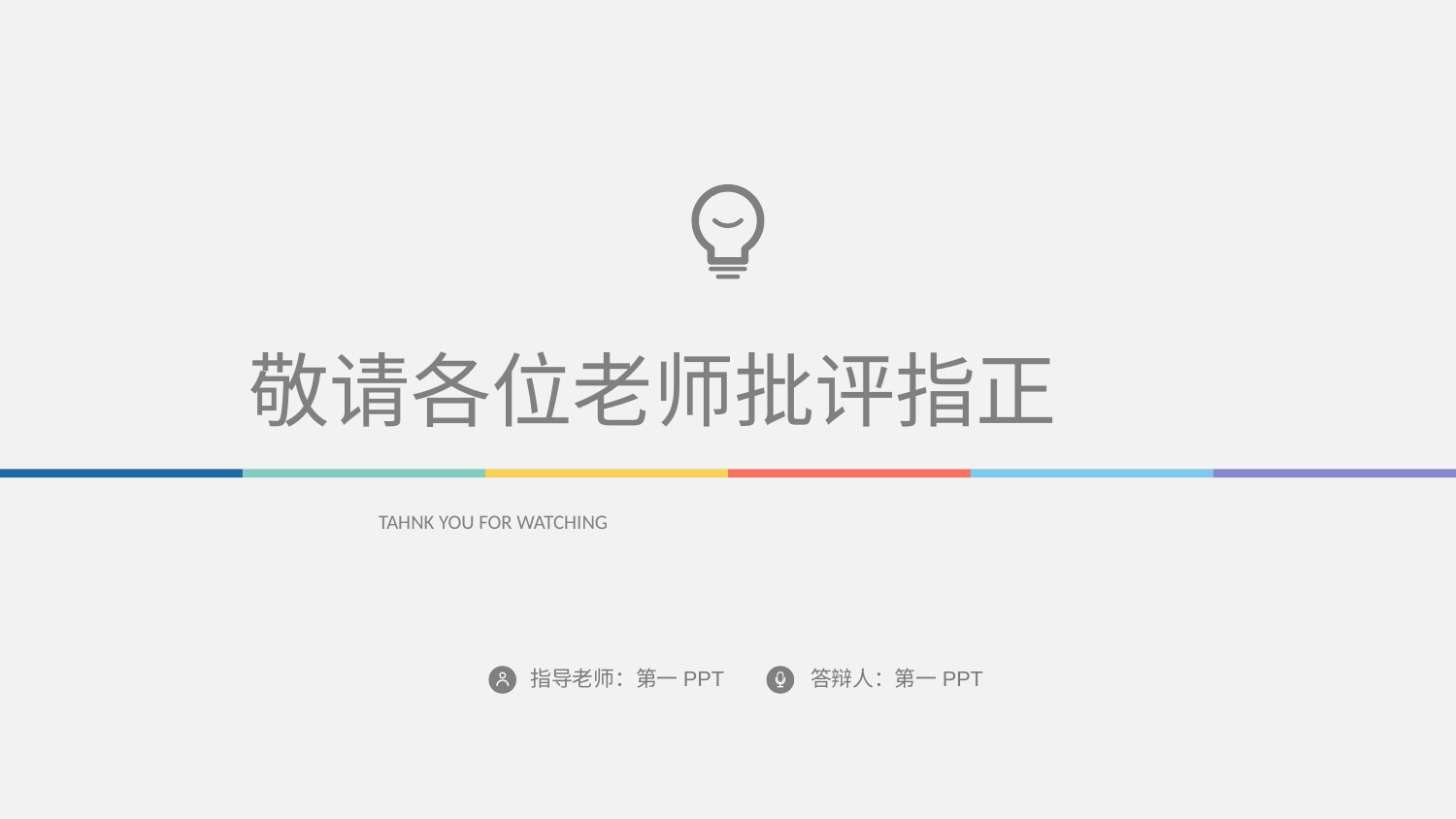

敬请各位老师批评指正

TAHNK YOU FOR WATCHING
指导老师：第一PPT
答辩人：第一PPT